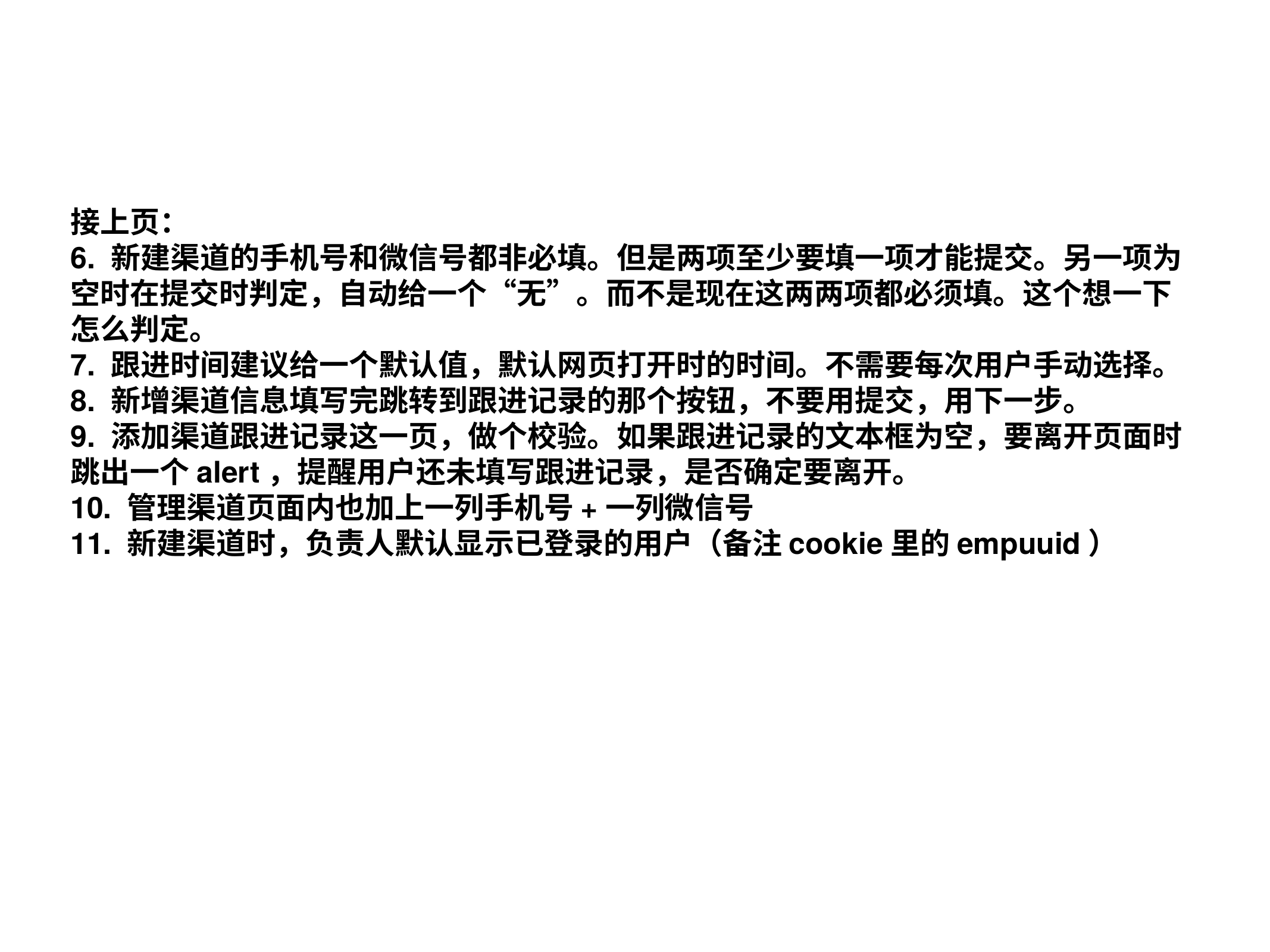

接上页：
6. 新建渠道的手机号和微信号都非必填。但是两项至少要填一项才能提交。另一项为空时在提交时判定，自动给一个“无”。而不是现在这两两项都必须填。这个想一下怎么判定。
7. 跟进时间建议给一个默认值，默认网页打开时的时间。不需要每次用户手动选择。
8. 新增渠道信息填写完跳转到跟进记录的那个按钮，不要用提交，用下一步。
9. 添加渠道跟进记录这一页，做个校验。如果跟进记录的文本框为空，要离开页面时跳出一个alert，提醒用户还未填写跟进记录，是否确定要离开。
10. 管理渠道页面内也加上一列手机号+一列微信号
11. 新建渠道时，负责人默认显示已登录的用户（备注cookie里的empuuid）